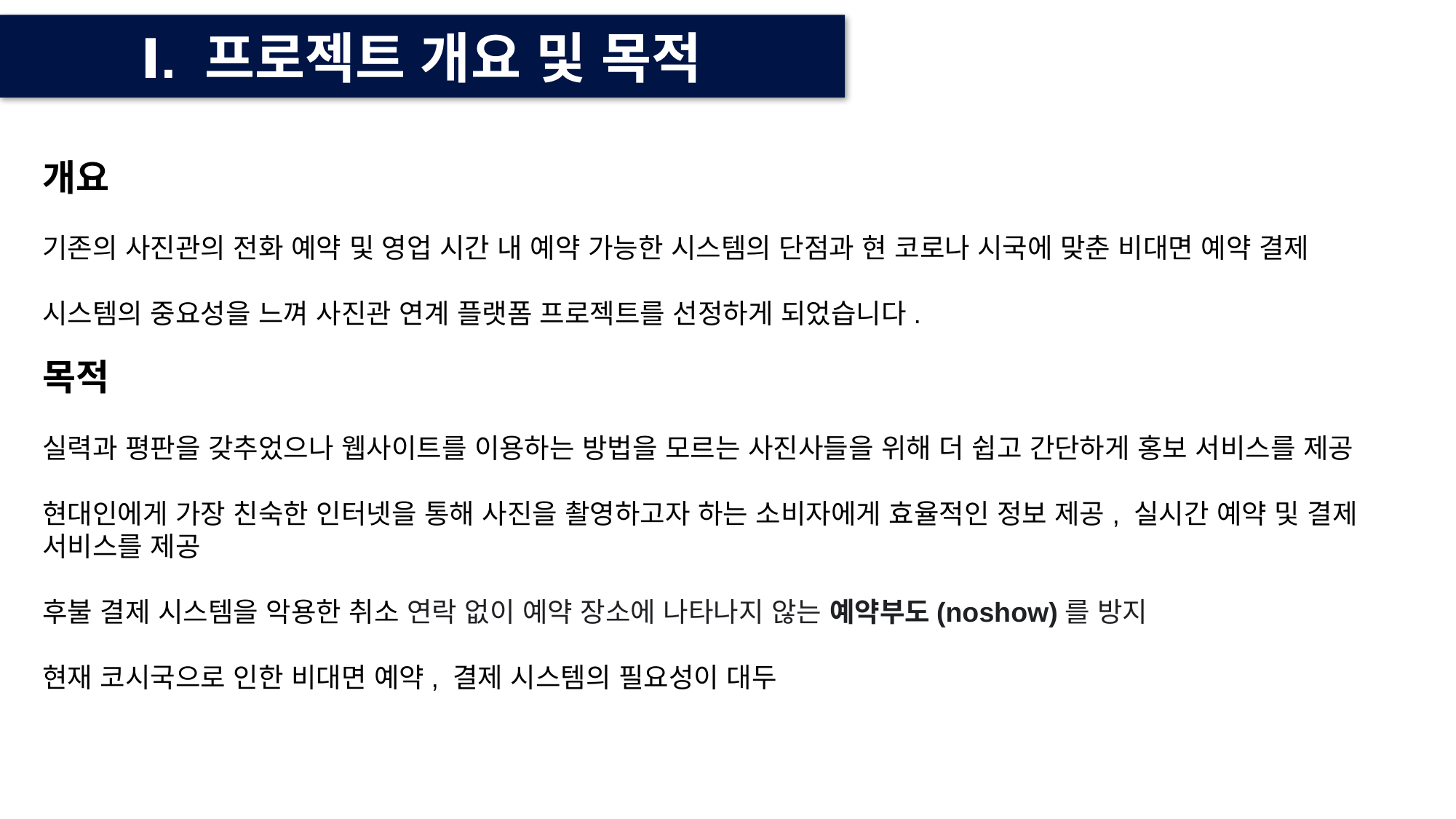

Ⅰ. 프로젝트 개요 및 목적
개요
기존의 사진관의 전화 예약 및 영업 시간 내 예약 가능한 시스템의 단점과 현 코로나 시국에 맞춘 비대면 예약 결제 시스템의 중요성을 느껴 사진관 연계 플랫폼 프로젝트를 선정하게 되었습니다.
목적

실력과 평판을 갖추었으나 웹사이트를 이용하는 방법을 모르는 사진사들을 위해 더 쉽고 간단하게 홍보 서비스를 제공

현대인에게 가장 친숙한 인터넷을 통해 사진을 촬영하고자 하는 소비자에게 효율적인 정보 제공, 실시간 예약 및 결제 서비스를 제공

후불 결제 시스템을 악용한 취소 연락 없이 예약 장소에 나타나지 않는 예약부도(noshow)를 방지

현재 코시국으로 인한 비대면 예약, 결제 시스템의 필요성이 대두